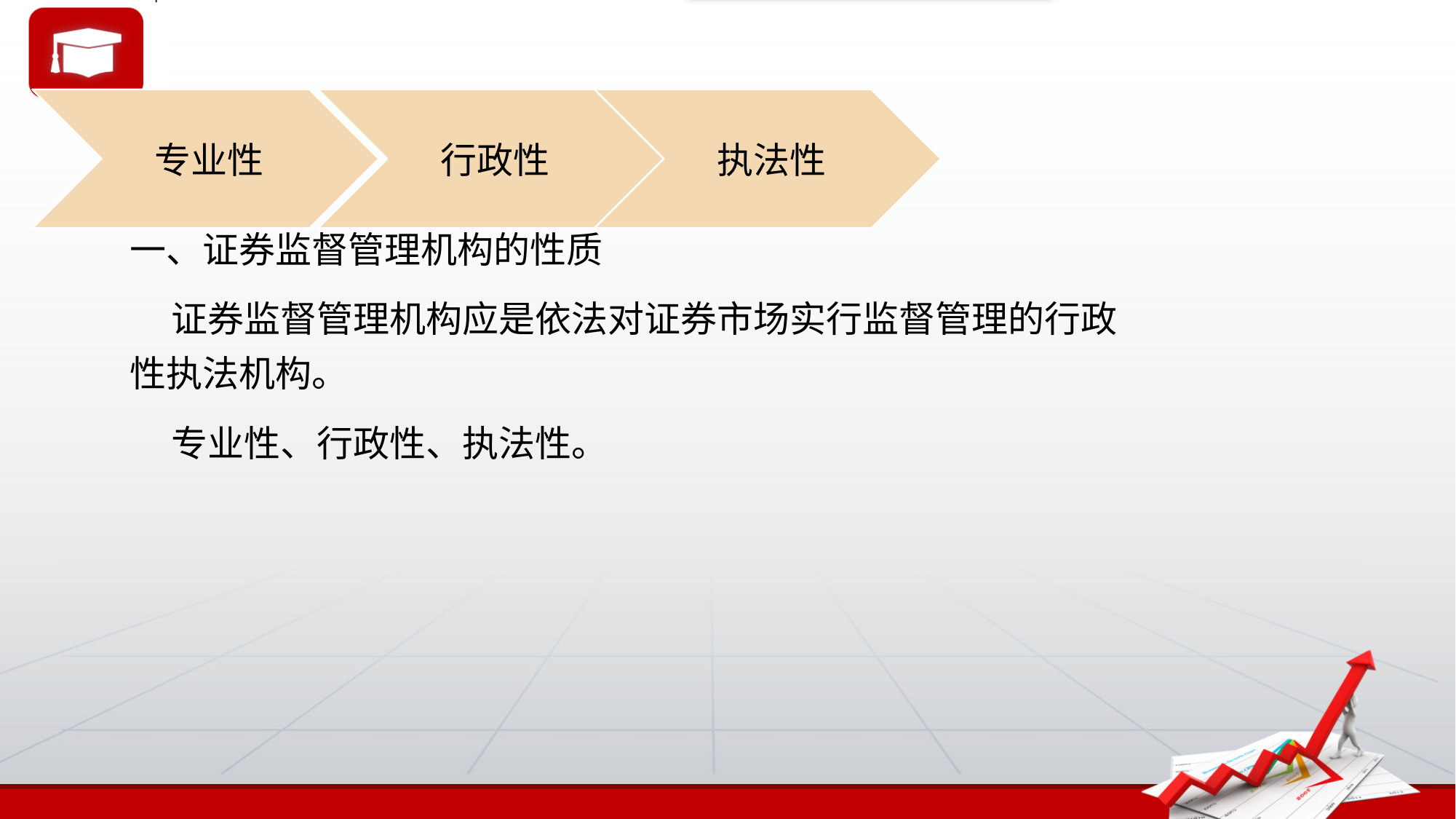

# 第六节   证券监督管理机构
一、证券监督管理机构的性质
    证券监督管理机构应是依法对证券市场实行监督管理的行政性执法机构。
    专业性、行政性、执法性。

专业性
行政性
执法性